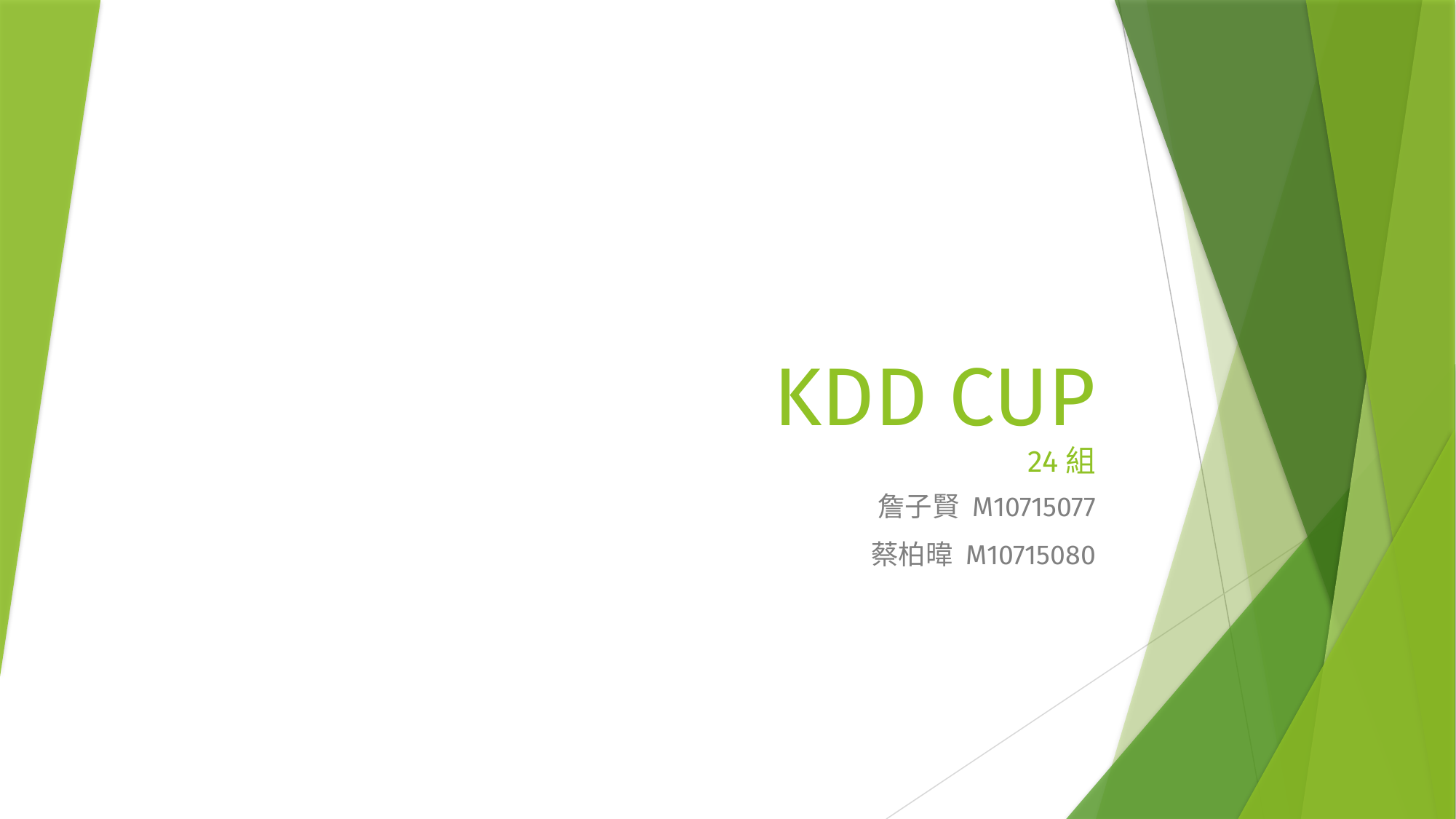

# KDD CUP 24組
詹子賢 M10715077
蔡柏暐 M10715080